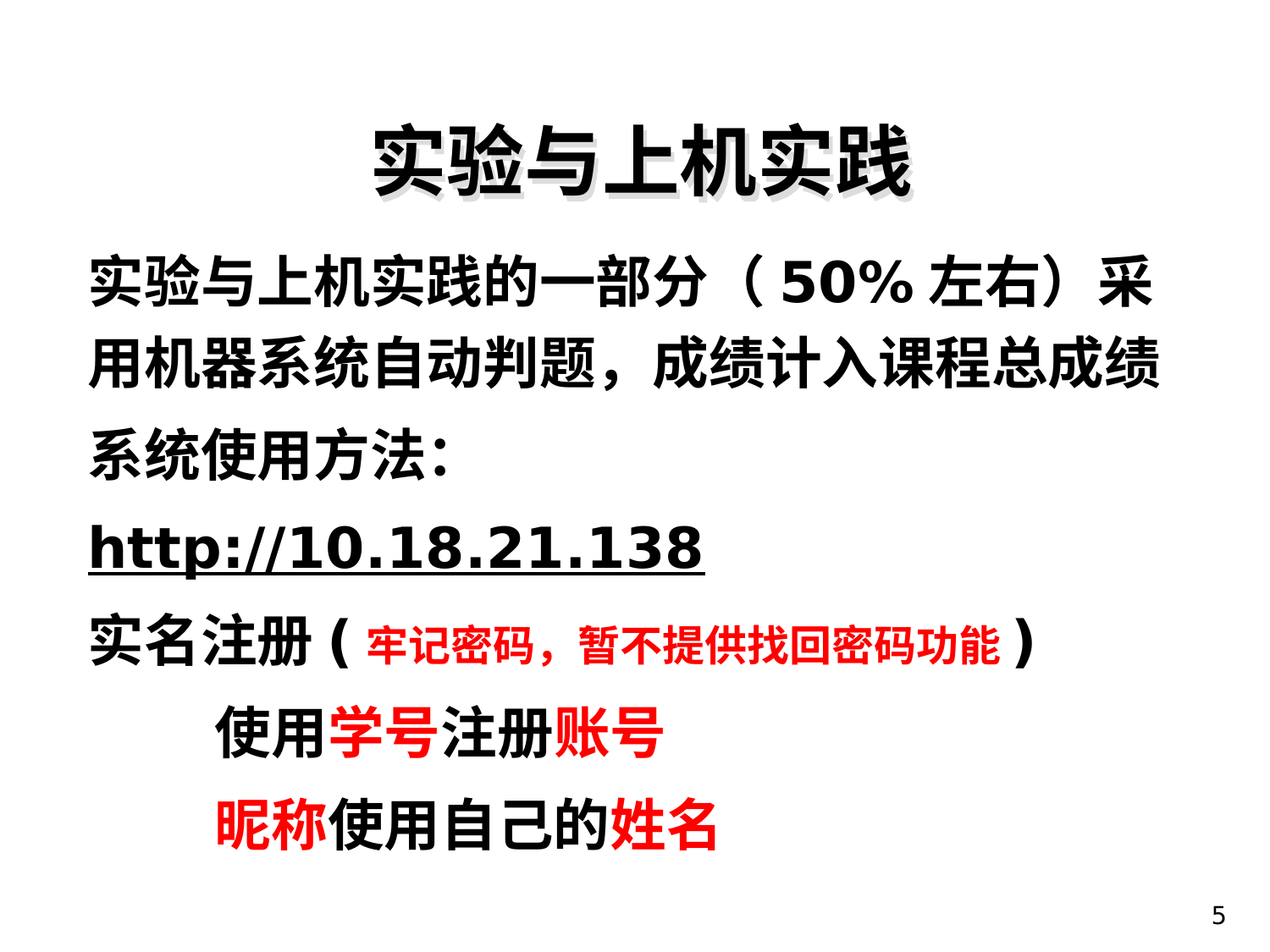

# 实验与上机实践
实验与上机实践的一部分（50%左右）采用机器系统自动判题，成绩计入课程总成绩
系统使用方法：
http://10.18.21.138
实名注册(牢记密码，暂不提供找回密码功能)
	使用学号注册账号
	昵称使用自己的姓名
5